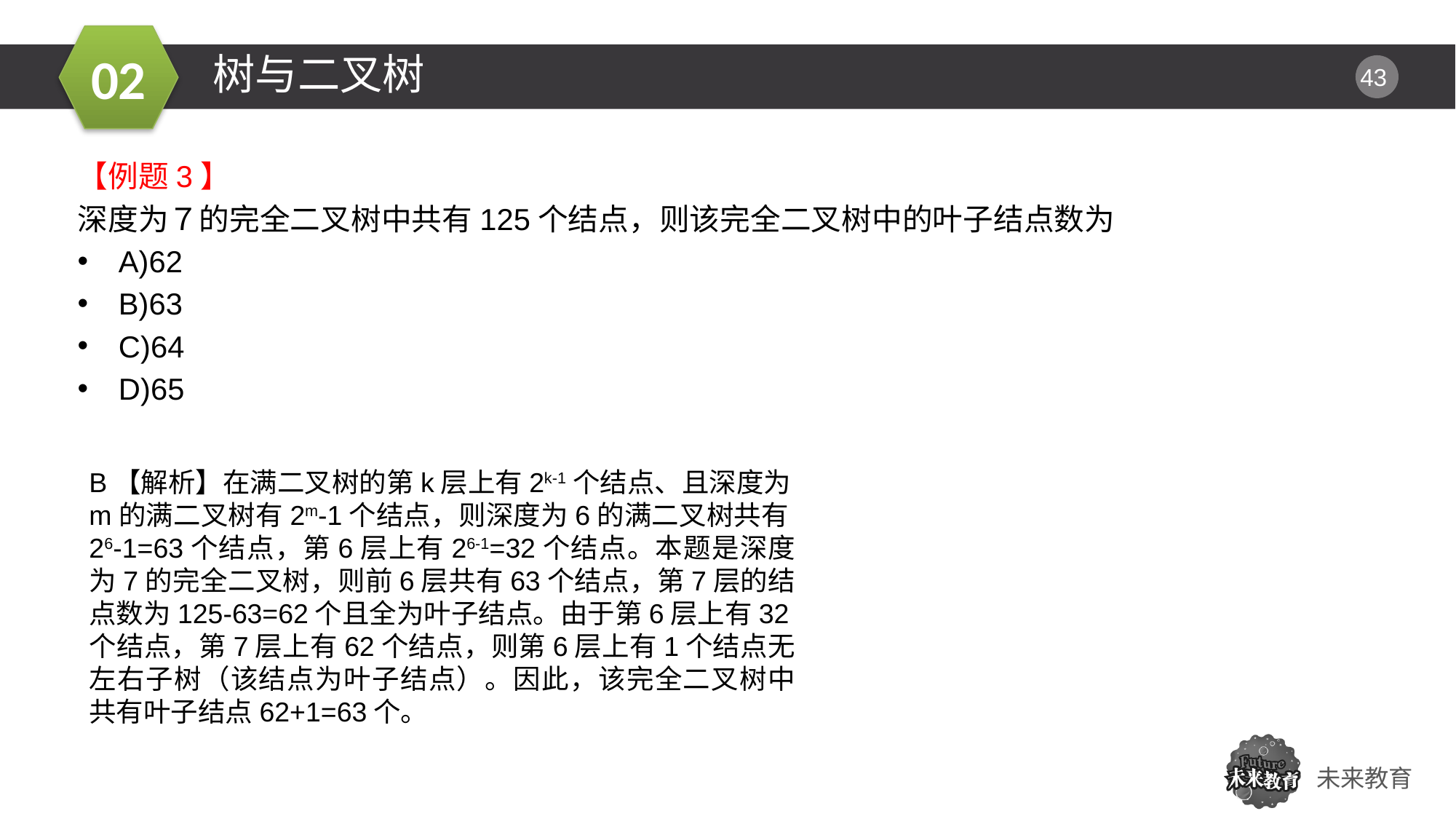

树与二叉树
【例题3】
深度为７的完全二叉树中共有125个结点，则该完全二叉树中的叶子结点数为
A)62
B)63
C)64
D)65

01
B【解析】在满二叉树的第k层上有2k-1个结点、且深度为m的满二叉树有2m-1个结点，则深度为6的满二叉树共有26-1=63个结点，第6层上有26-1=32个结点。本题是深度为7的完全二叉树，则前6层共有63个结点，第7层的结点数为125-63=62个且全为叶子结点。由于第6层上有32个结点，第7层上有62个结点，则第6层上有1个结点无左右子树（该结点为叶子结点）。因此，该完全二叉树中共有叶子结点62+1=63个。